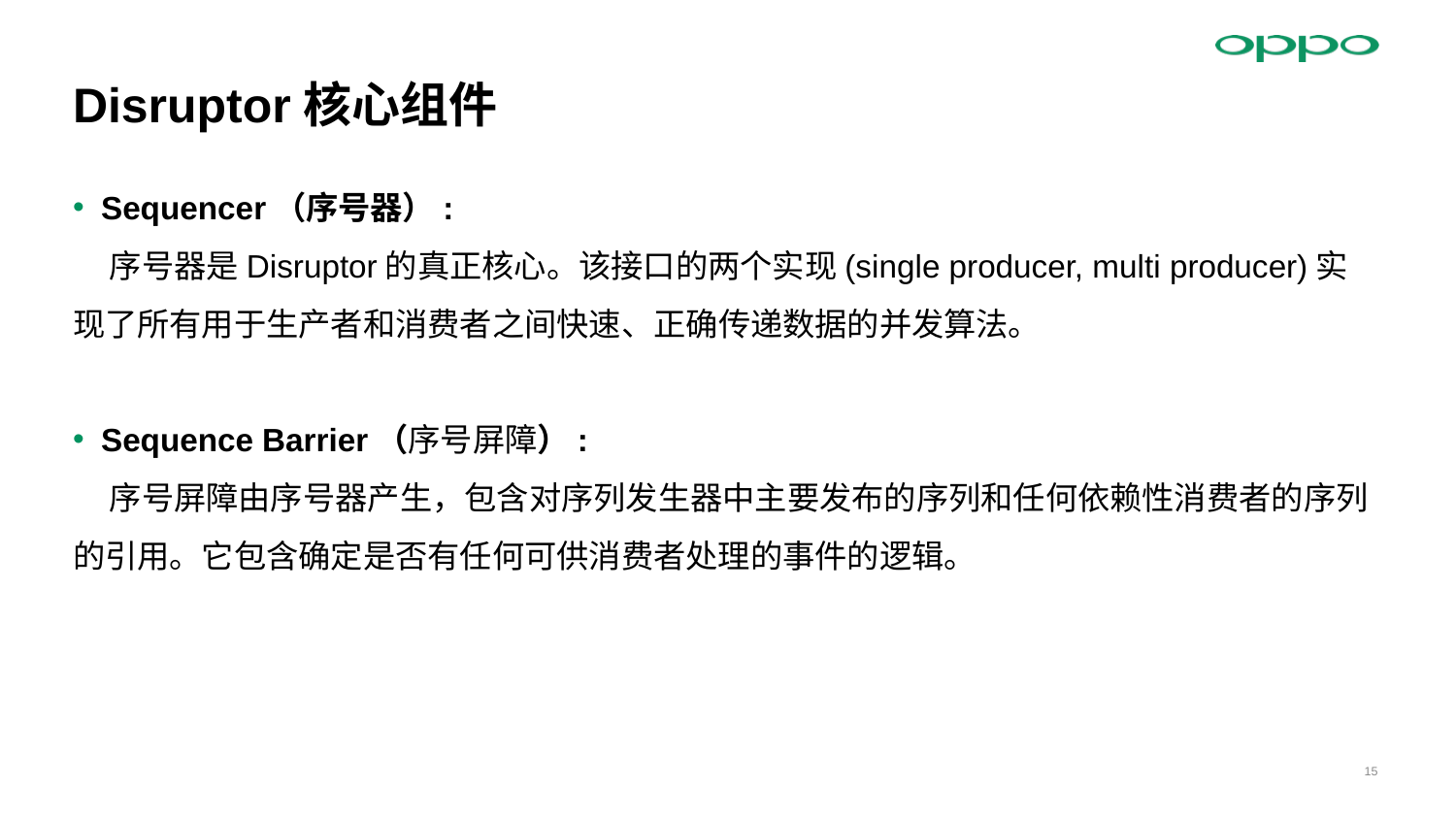

# Disruptor核心组件
Sequencer（序号器）:
    序号器是Disruptor的真正核心。该接口的两个实现(single producer, multi producer)实现了所有用于生产者和消费者之间快速、正确传递数据的并发算法。

Sequence Barrier（序号屏障）:
    序号屏障由序号器产生，包含对序列发生器中主要发布的序列和任何依赖性消费者的序列的引用。它包含确定是否有任何可供消费者处理的事件的逻辑。